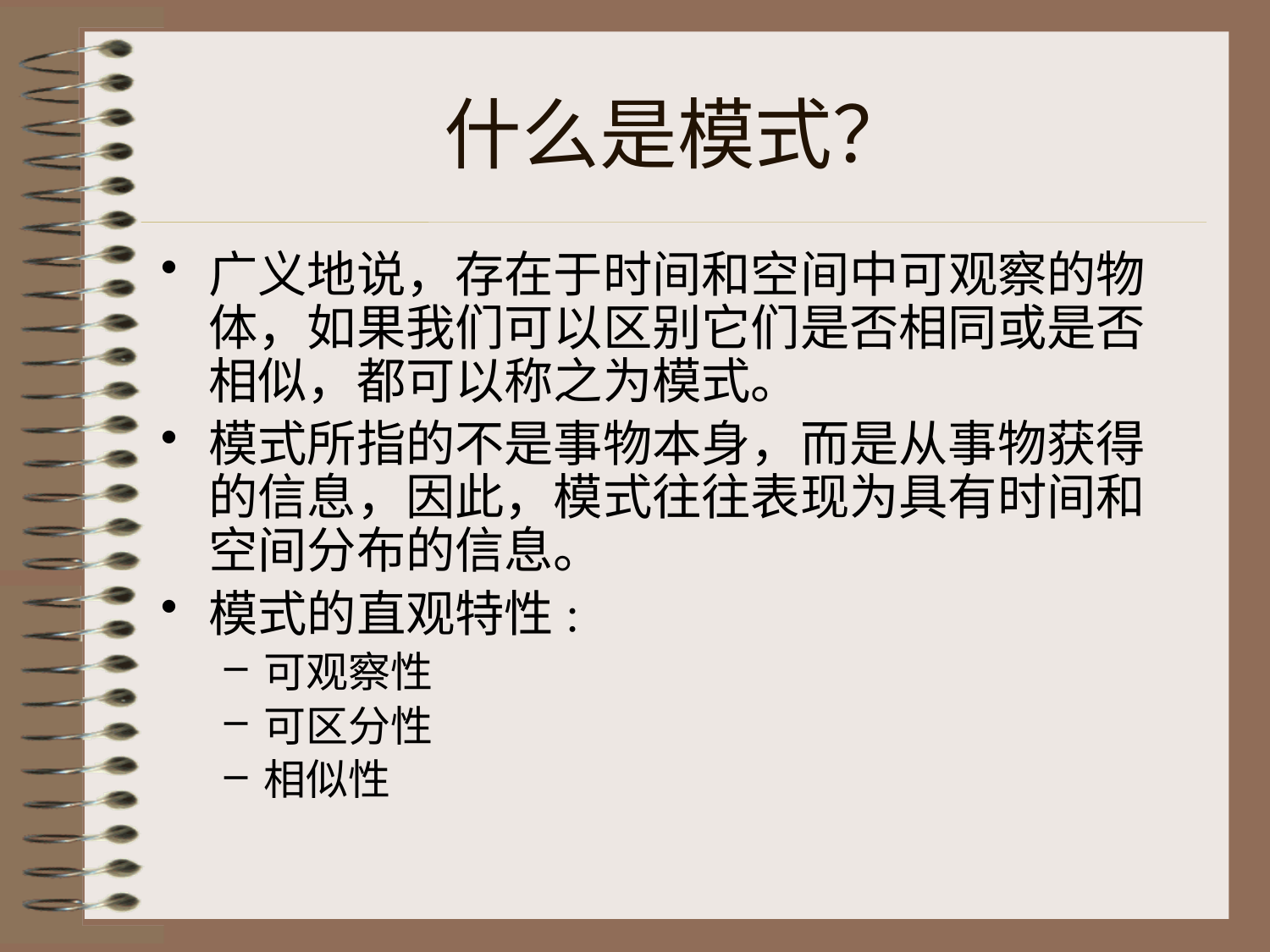

# 什么是模式？
广义地说，存在于时间和空间中可观察的物体，如果我们可以区别它们是否相同或是否相似，都可以称之为模式。
模式所指的不是事物本身，而是从事物获得的信息，因此，模式往往表现为具有时间和空间分布的信息。
模式的直观特性:
可观察性
可区分性
相似性